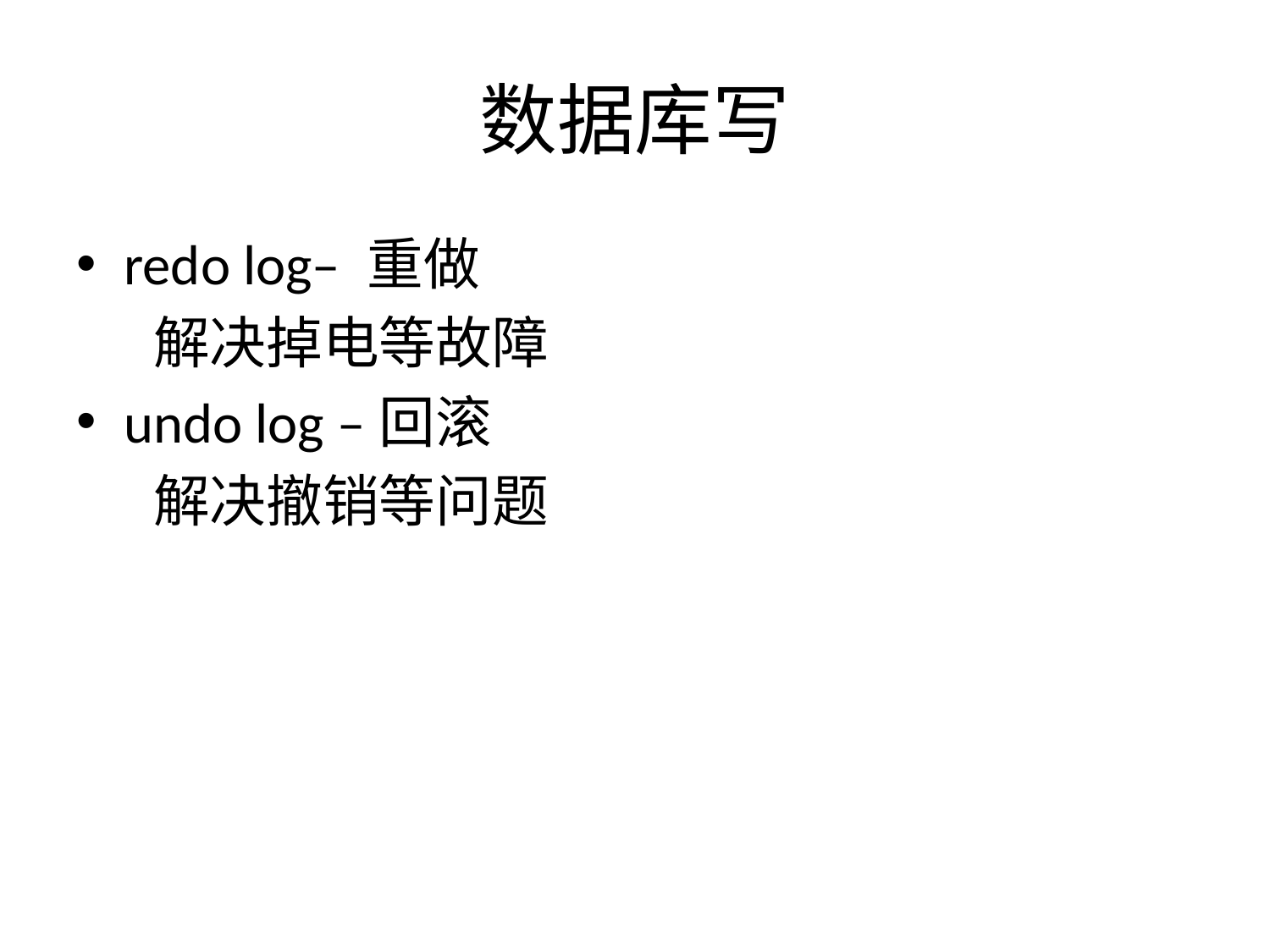

# 数据库写
redo log– 重做
     解决掉电等故障
undo log –回滚
     解决撤销等问题